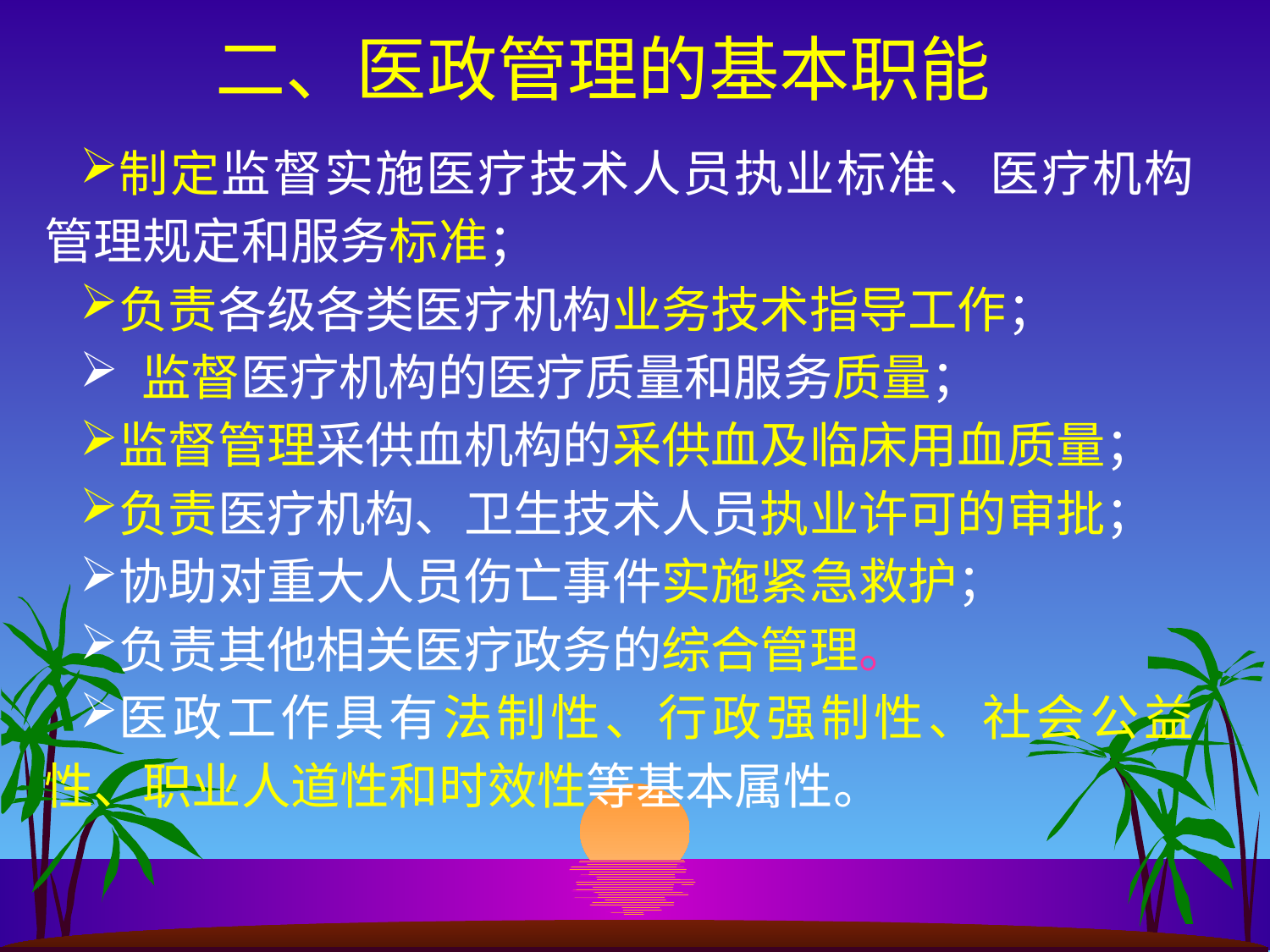

# 二、医政管理的基本职能
制定监督实施医疗技术人员执业标准、医疗机构管理规定和服务标准；
负责各级各类医疗机构业务技术指导工作；
 监督医疗机构的医疗质量和服务质量；
监督管理采供血机构的采供血及临床用血质量；
负责医疗机构、卫生技术人员执业许可的审批；
协助对重大人员伤亡事件实施紧急救护；
负责其他相关医疗政务的综合管理。
医政工作具有法制性、行政强制性、社会公益性、职业人道性和时效性等基本属性。